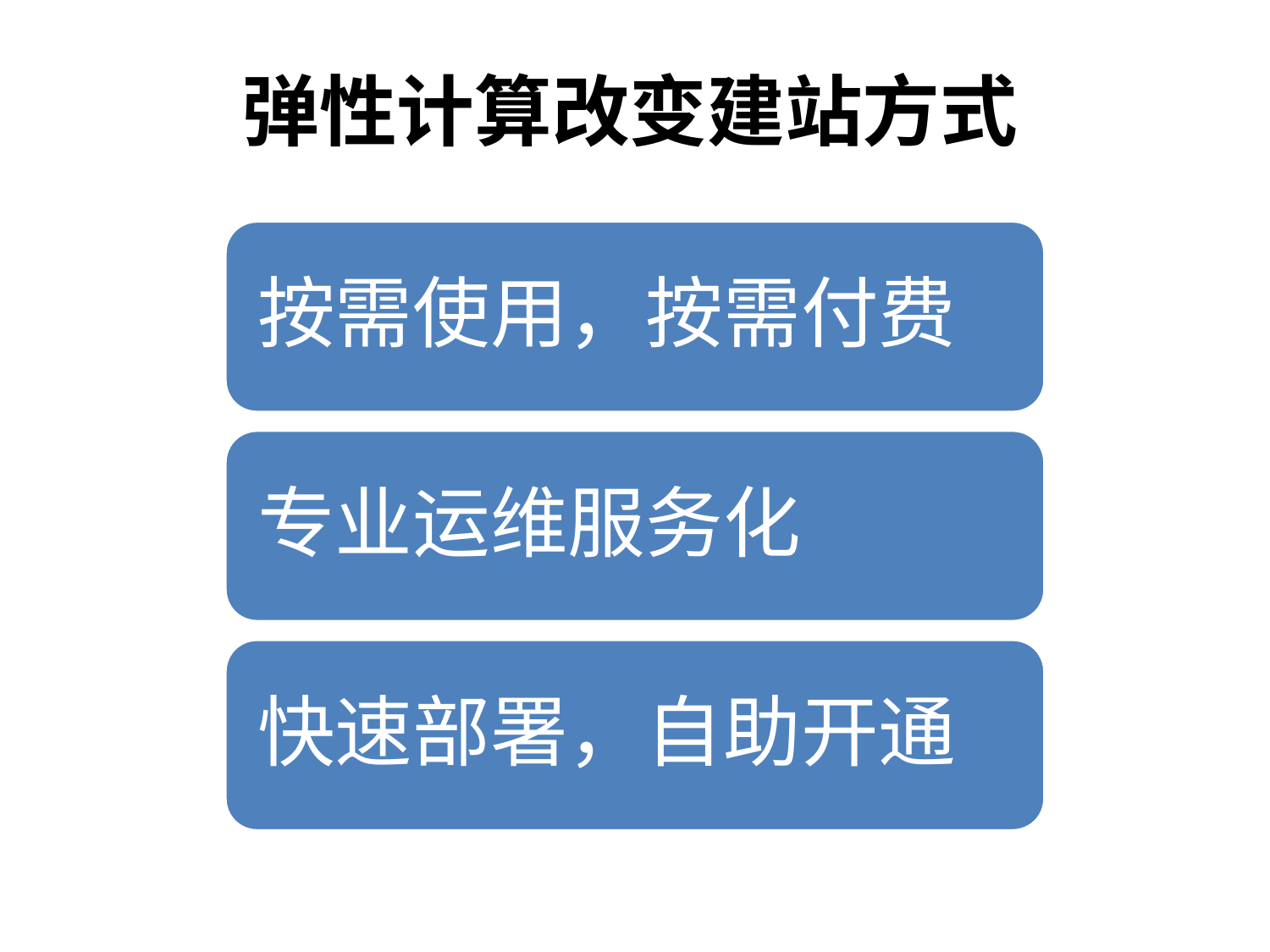

弹性计算改变建站方式
按需使用，按需付费
专业运维服务化
快速部署，自助开通